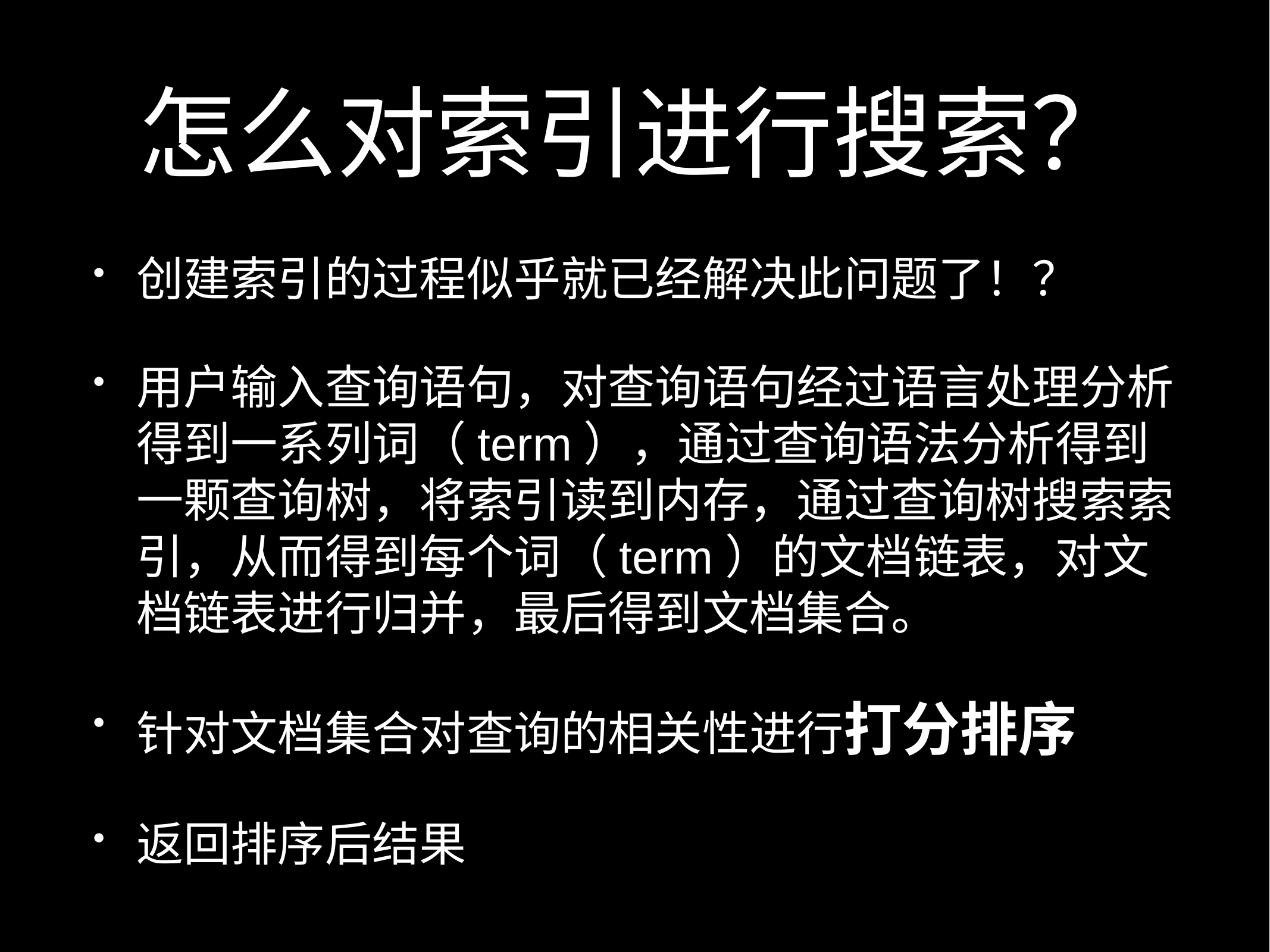

# 怎么对索引进行搜索？
创建索引的过程似乎就已经解决此问题了！？
用户输入查询语句，对查询语句经过语言处理分析得到一系列词（term），通过查询语法分析得到一颗查询树，将索引读到内存，通过查询树搜索索引，从而得到每个词（term）的文档链表，对文档链表进行归并，最后得到文档集合。
针对文档集合对查询的相关性进行打分排序
返回排序后结果